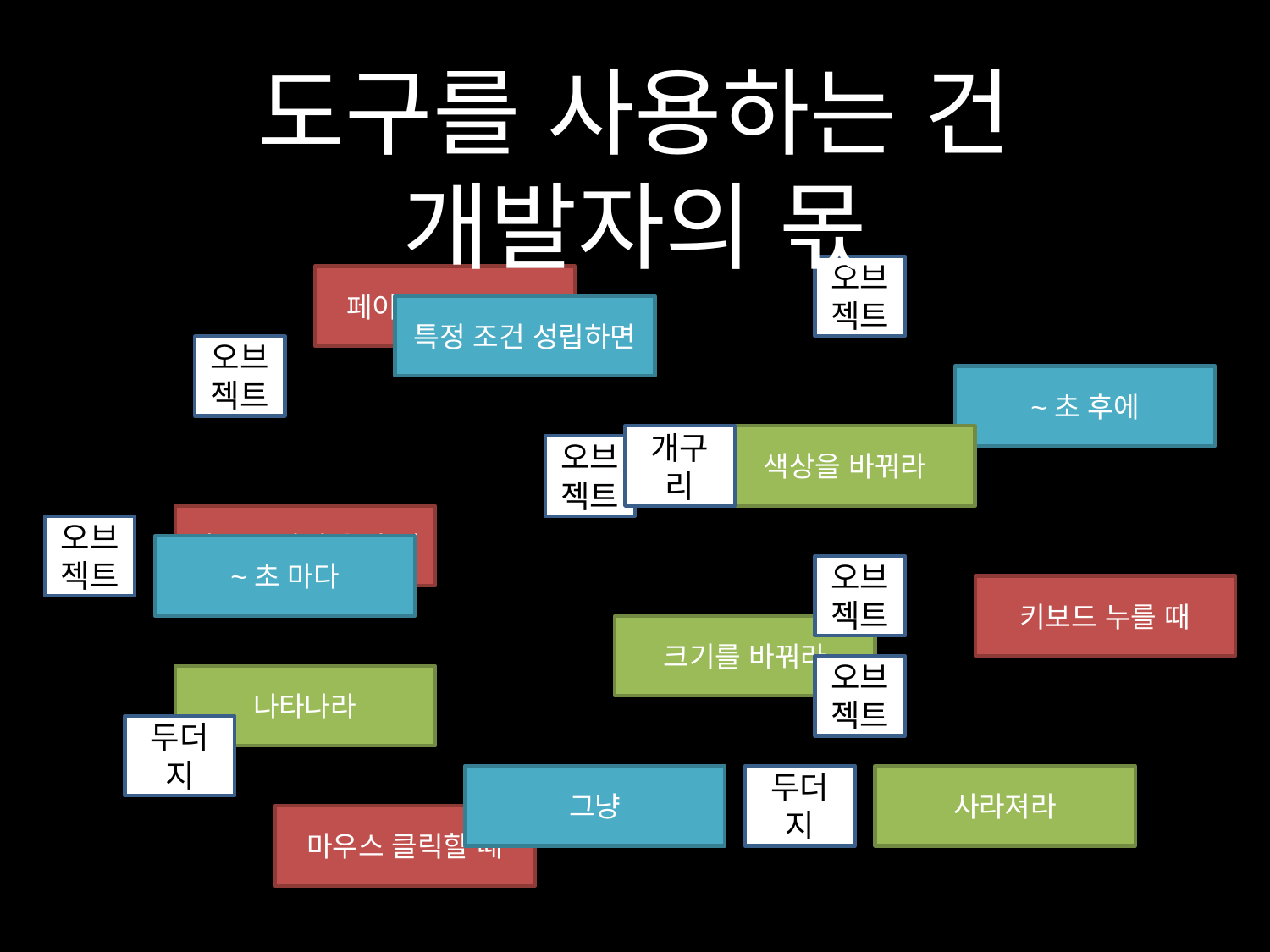

도구를 사용하는 건 개발자의 몫
오브
젝트
페이지 로딩될 때
특정 조건 성립하면
오브
젝트
~초 후에
개구리
색상을 바꿔라
오브
젝트
마우스 위에 올릴 때
오브
젝트
~초 마다
오브
젝트
키보드 누를 때
크기를 바꿔라
오브
젝트
나타나라
두더지
그냥
두더지
사라져라
마우스 클릭할 때